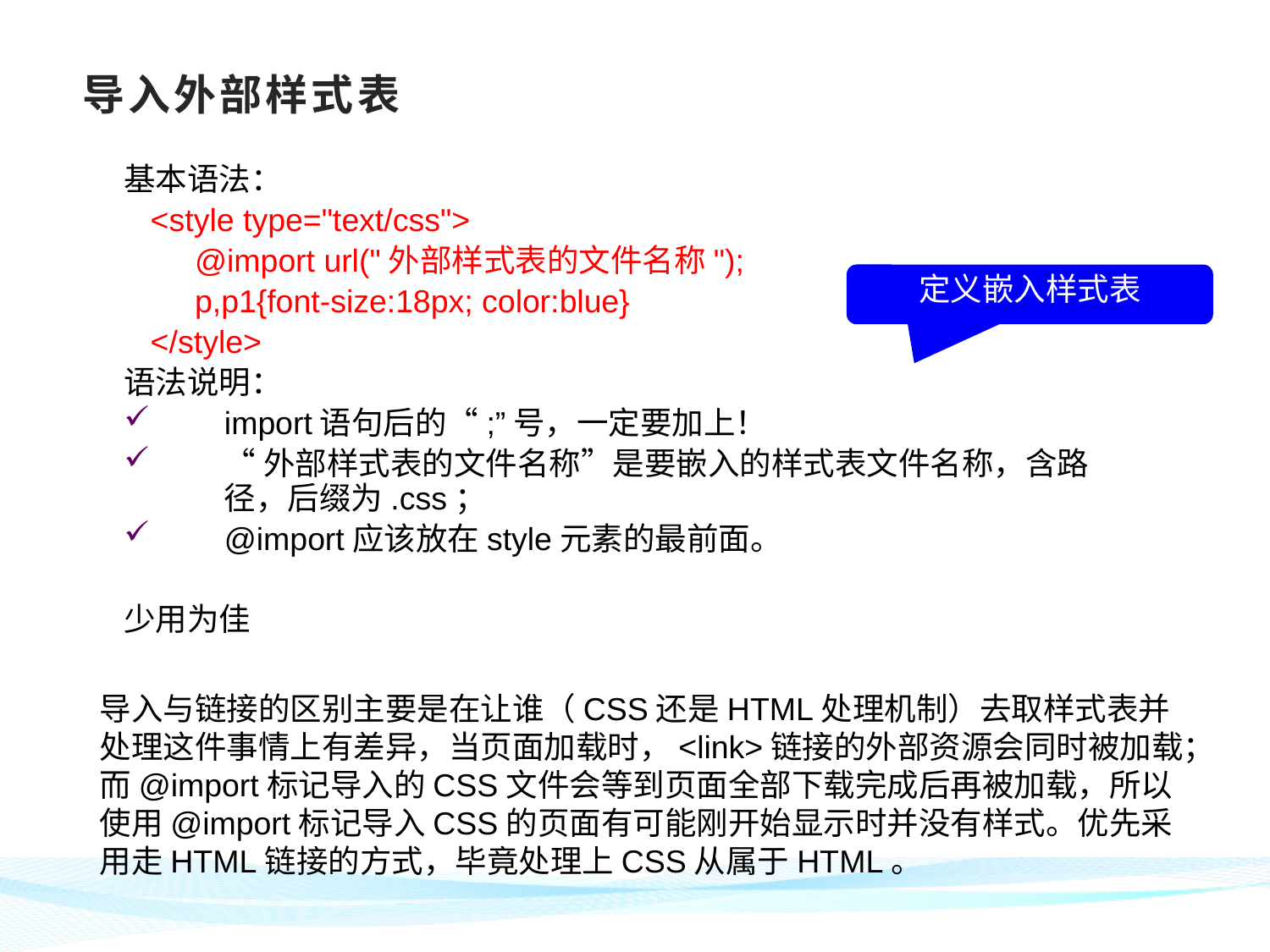

# 导入外部样式表
基本语法：
   <style type="text/css">
        @import url("外部样式表的文件名称");
        p,p1{font-size:18px; color:blue}
   </style>
语法说明：
import语句后的“;”号，一定要加上！
“外部样式表的文件名称”是要嵌入的样式表文件名称，含路径，后缀为.css；
@import应该放在style元素的最前面。

少用为佳
定义嵌入样式表
导入与链接的区别主要是在让谁（CSS还是HTML处理机制）去取样式表并处理这件事情上有差异，当页面加载时，<link>链接的外部资源会同时被加载；而@import标记导入的CSS文件会等到页面全部下载完成后再被加载，所以使用@import标记导入CSS的页面有可能刚开始显示时并没有样式。优先采用走HTML链接的方式，毕竟处理上CSS从属于HTML。